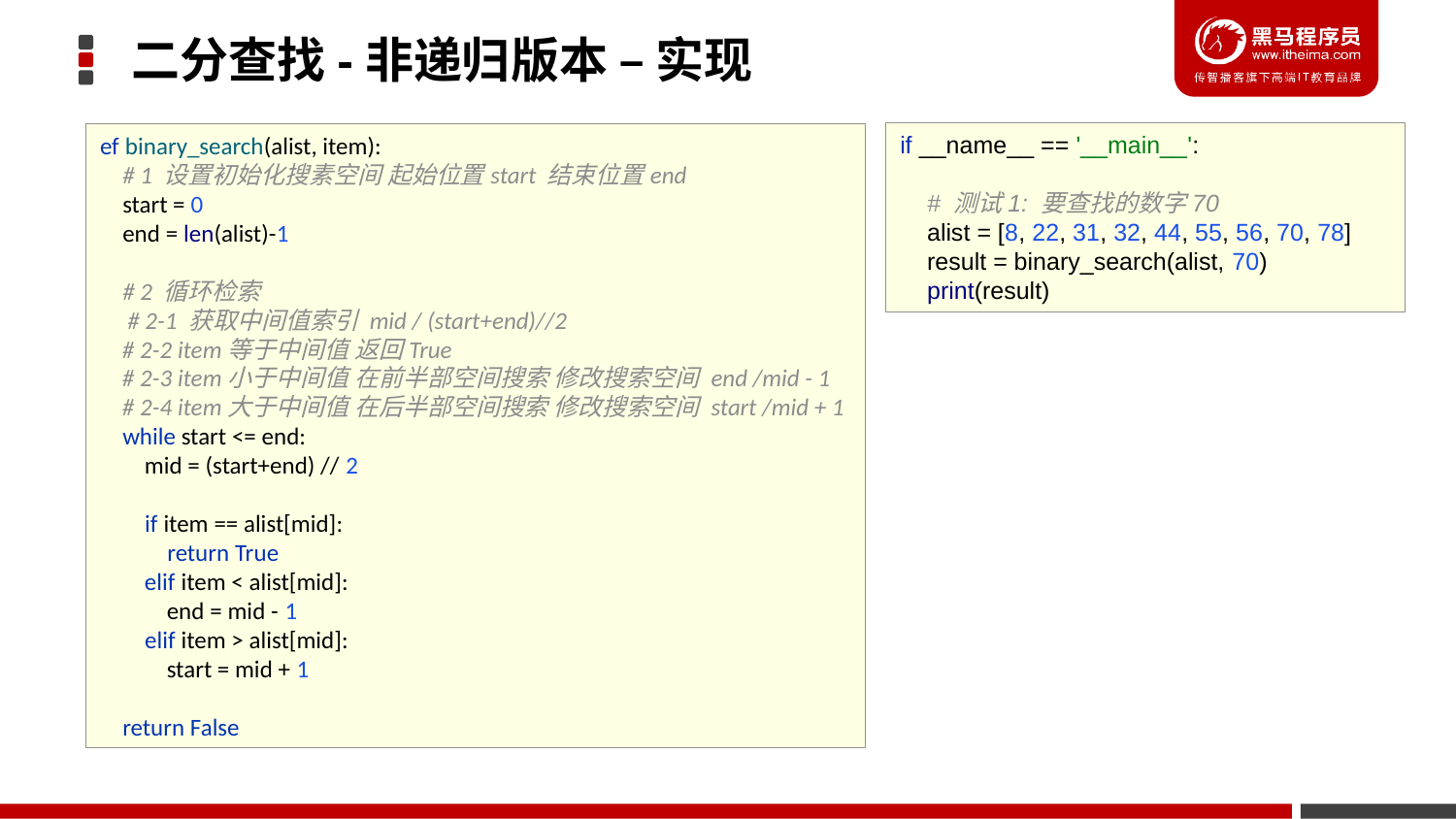

二分查找-非递归版本 – 实现
if __name__ == '__main__':
    # 测试1: 要查找的数字70
    alist = [8, 22, 31, 32, 44, 55, 56, 70, 78]
    result = binary_search(alist, 70)
    print(result)
ef binary_search(alist, item):
    # 1 设置初始化搜素空间 起始位置start 结束位置end
    start = 0
    end = len(alist)-1
    # 2 循环检索
    # 2-1 获取中间值索引 mid / (start+end)//2
    # 2-2 item等于中间值 返回True
    # 2-3 item小于中间值 在前半部空间搜索 修改搜索空间 end /mid - 1
    # 2-4 item大于中间值 在后半部空间搜索 修改搜索空间 start /mid + 1
    while start <= end:
        mid = (start+end) // 2
        if item == alist[mid]:
            return True
        elif item < alist[mid]:
            end = mid - 1
        elif item > alist[mid]:
            start = mid + 1
    return False